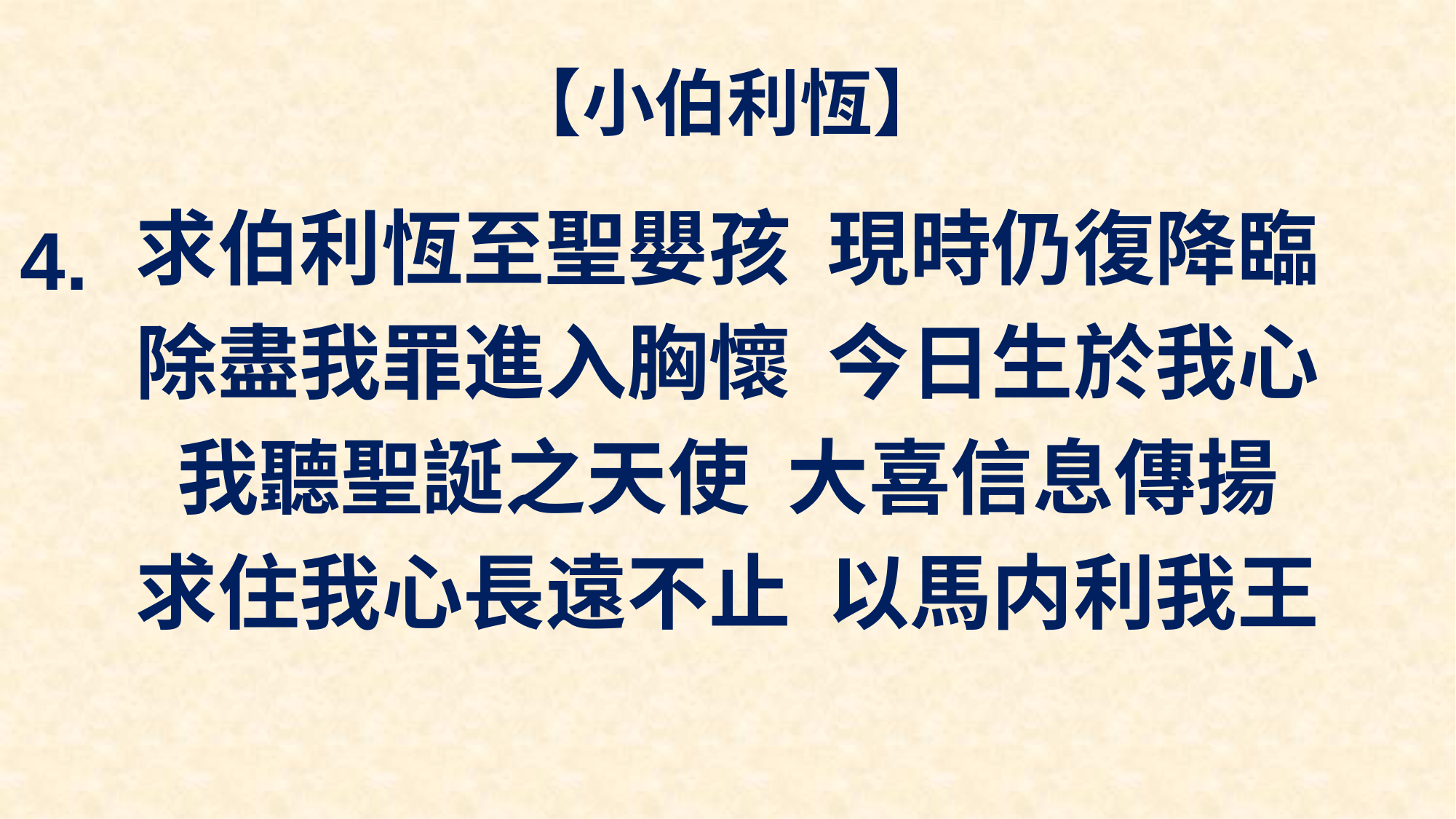

# 【小伯利恆】
求伯利恆至聖嬰孩  現時仍復降臨
除盡我罪進入胸懷  今日生於我心
我聽聖誕之天使  大喜信息傳揚
求住我心長遠不止  以馬内利我王
4.